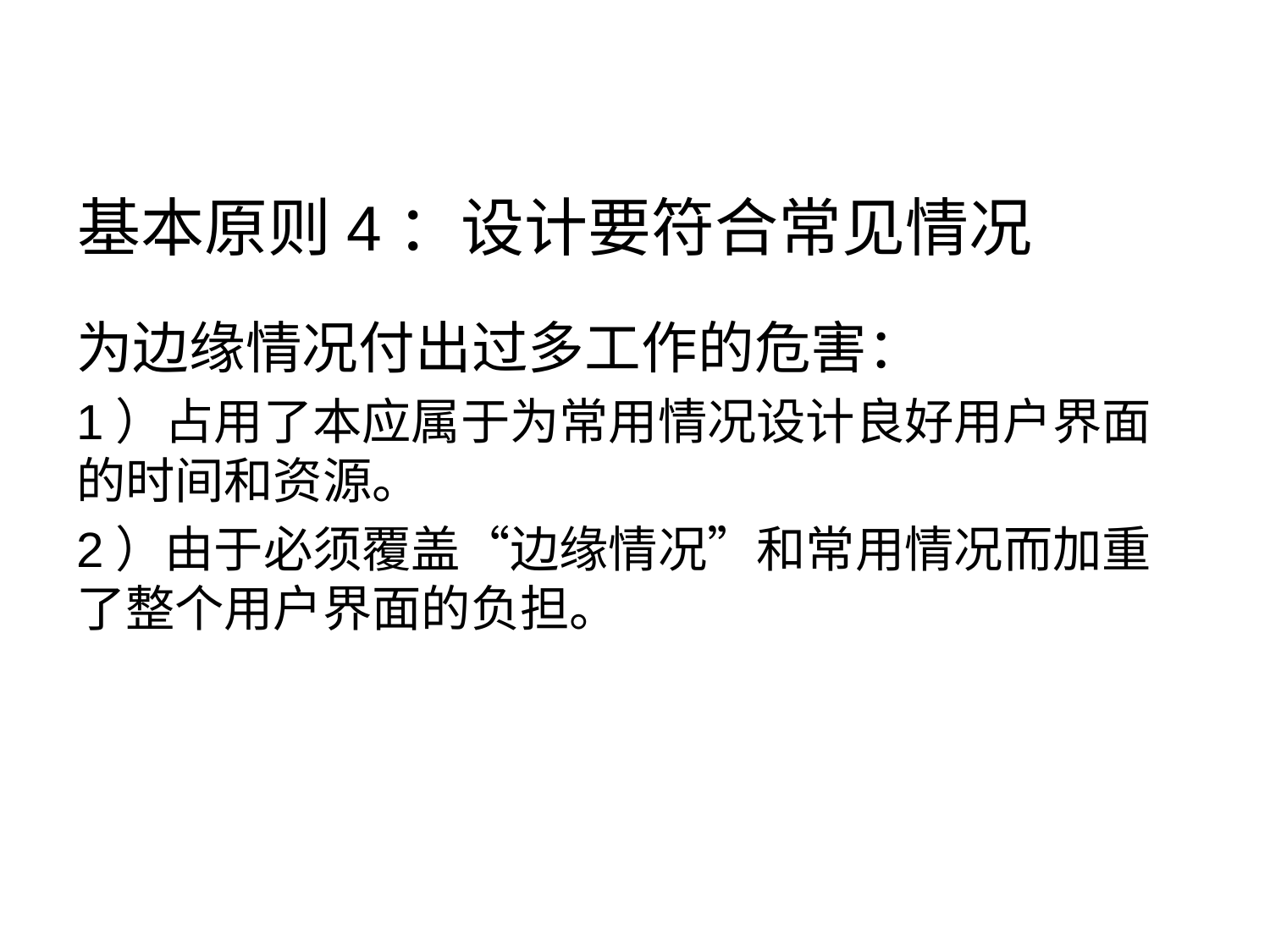

基本原则4：设计要符合常见情况
为边缘情况付出过多工作的危害：
1）占用了本应属于为常用情况设计良好用户界面的时间和资源。
2）由于必须覆盖“边缘情况”和常用情况而加重了整个用户界面的负担。